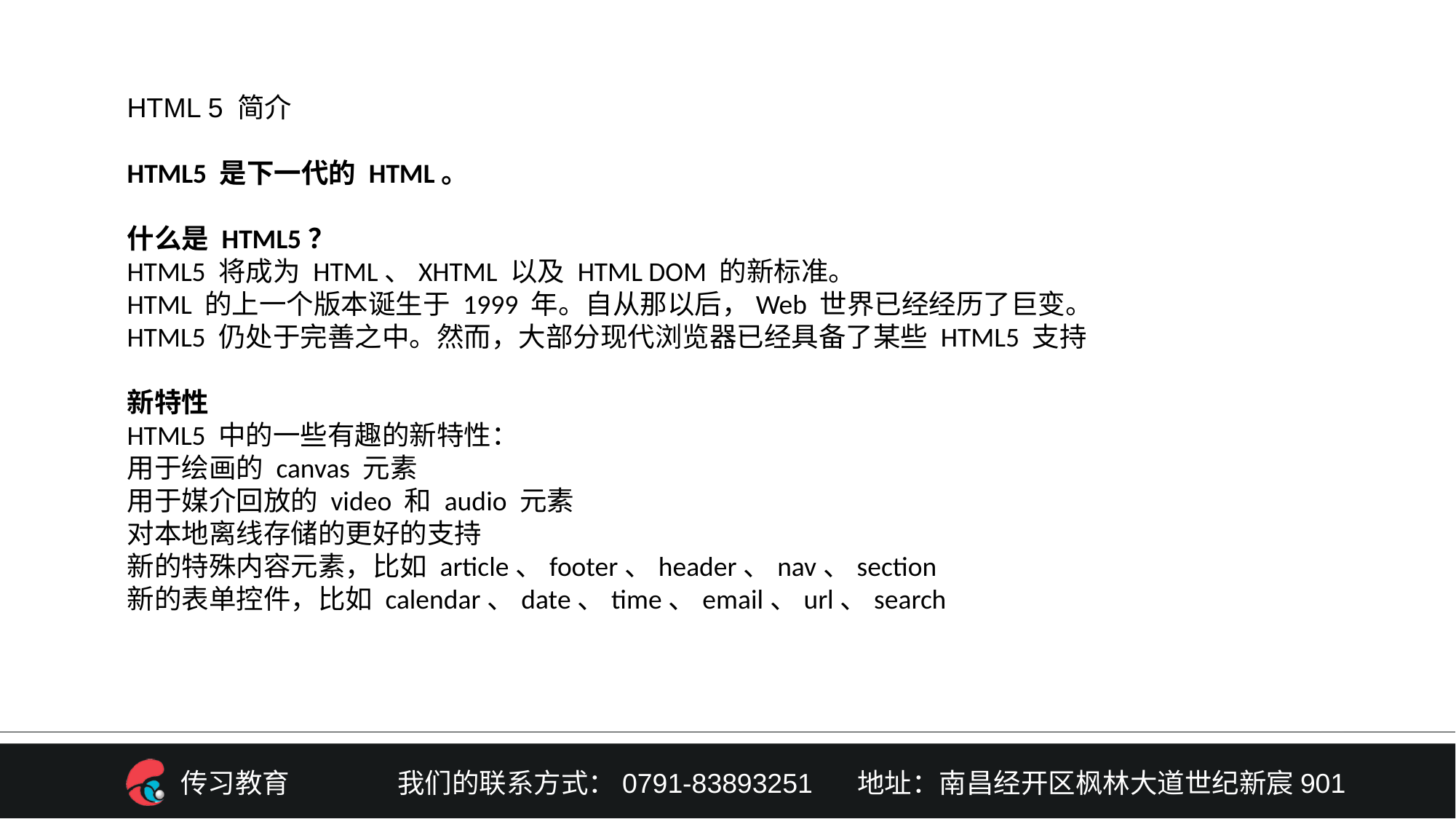

HTML 5 简介
HTML5 是下一代的 HTML。
什么是 HTML5？
HTML5 将成为 HTML、XHTML 以及 HTML DOM 的新标准。
HTML 的上一个版本诞生于 1999 年。自从那以后，Web 世界已经经历了巨变。
HTML5 仍处于完善之中。然而，大部分现代浏览器已经具备了某些 HTML5 支持

新特性
HTML5 中的一些有趣的新特性：
用于绘画的 canvas 元素
用于媒介回放的 video 和 audio 元素
对本地离线存储的更好的支持
新的特殊内容元素，比如 article、footer、header、nav、section
新的表单控件，比如 calendar、date、time、email、url、search